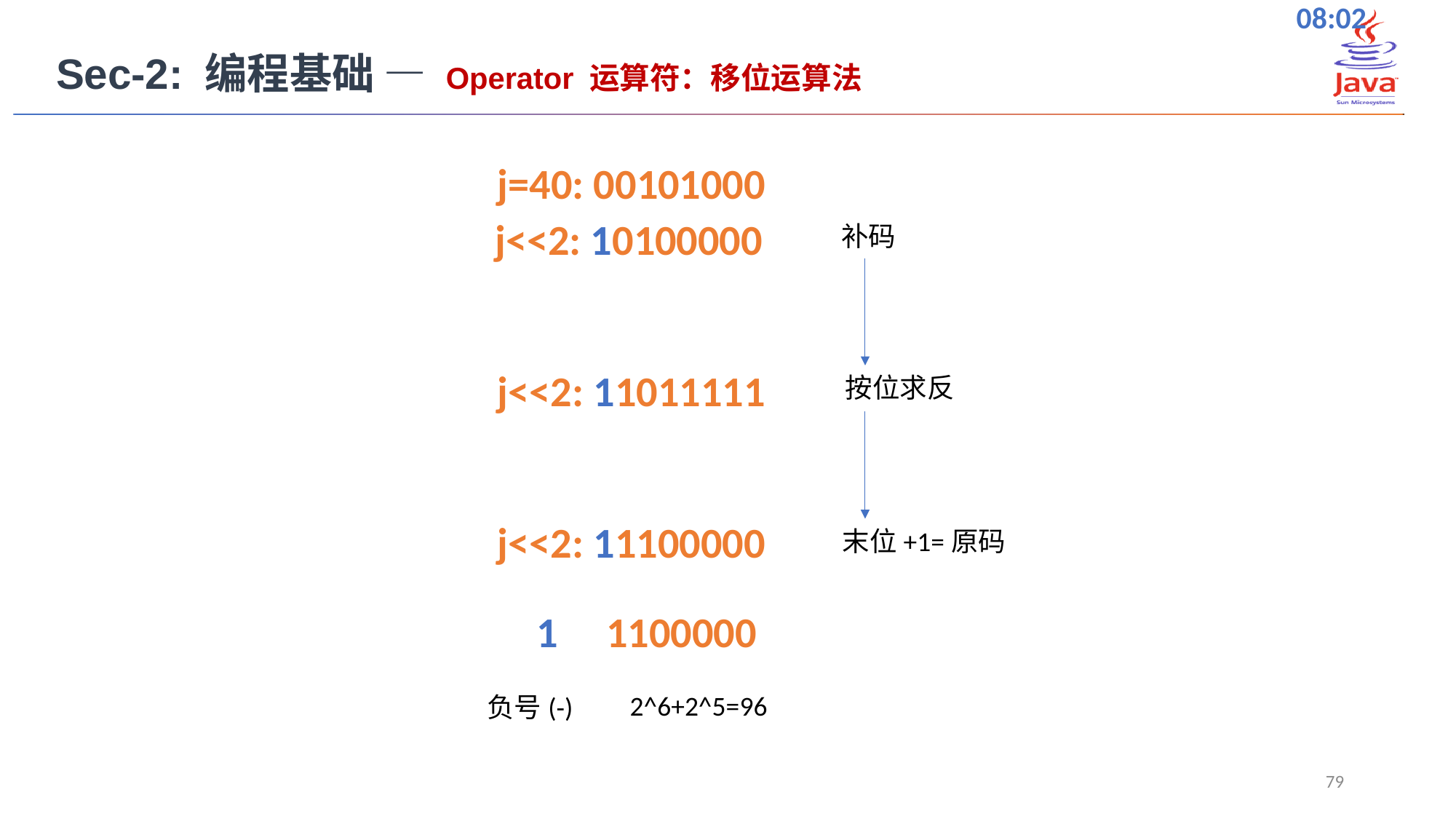

Sec-2: 编程基础 — Operator 运算符：移位运算法
j=40: 00101000
j<<2: 10100000
补码
j<<2: 11011111
按位求反
j<<2: 11100000
末位+1=原码
1     1100000
2^6+2^5=96
负号(-)
79